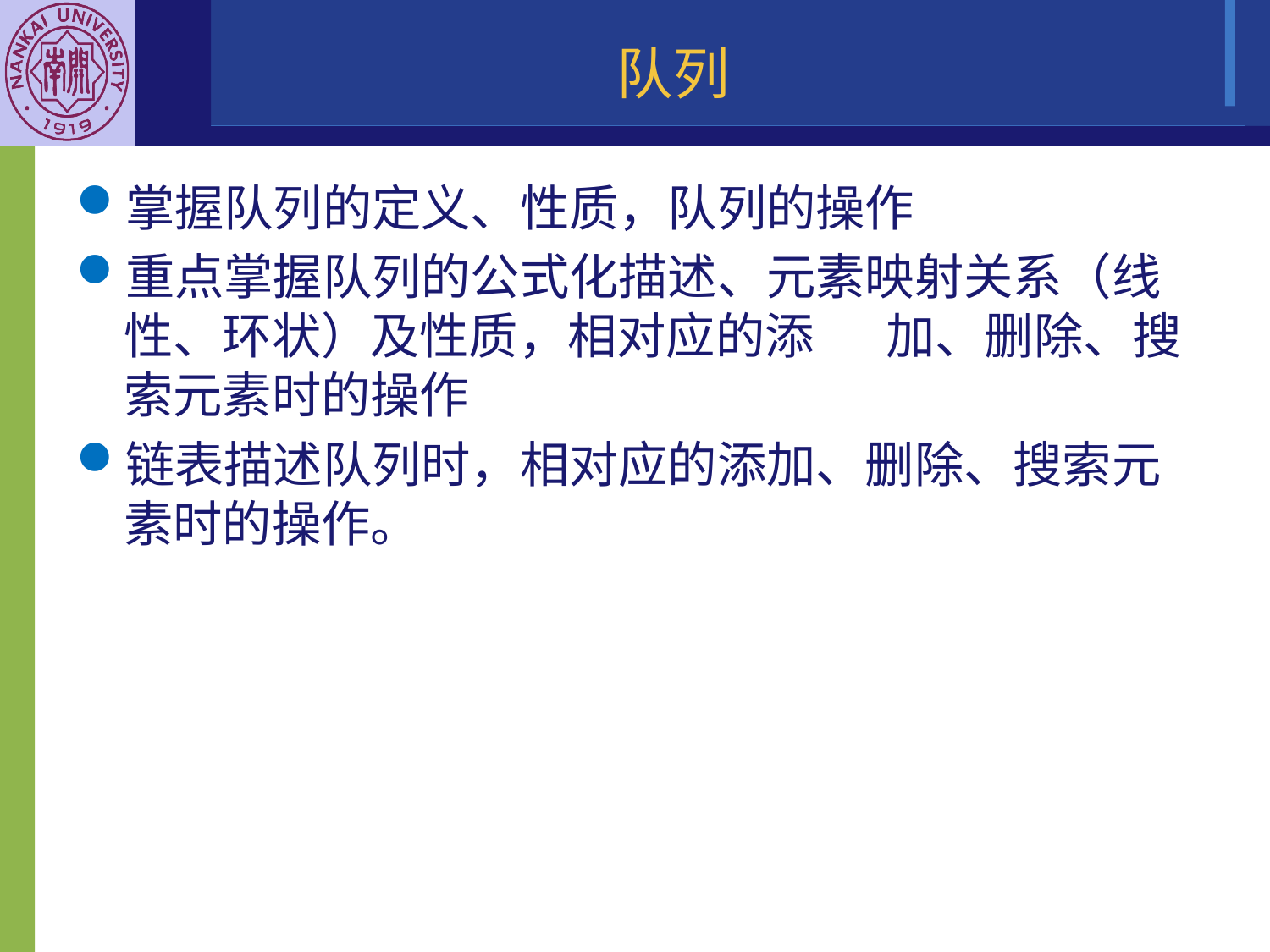

# 队列
掌握队列的定义、性质，队列的操作
重点掌握队列的公式化描述、元素映射关系（线性、环状）及性质，相对应的添	加、删除、搜索元素时的操作
链表描述队列时，相对应的添加、删除、搜索元素时的操作。